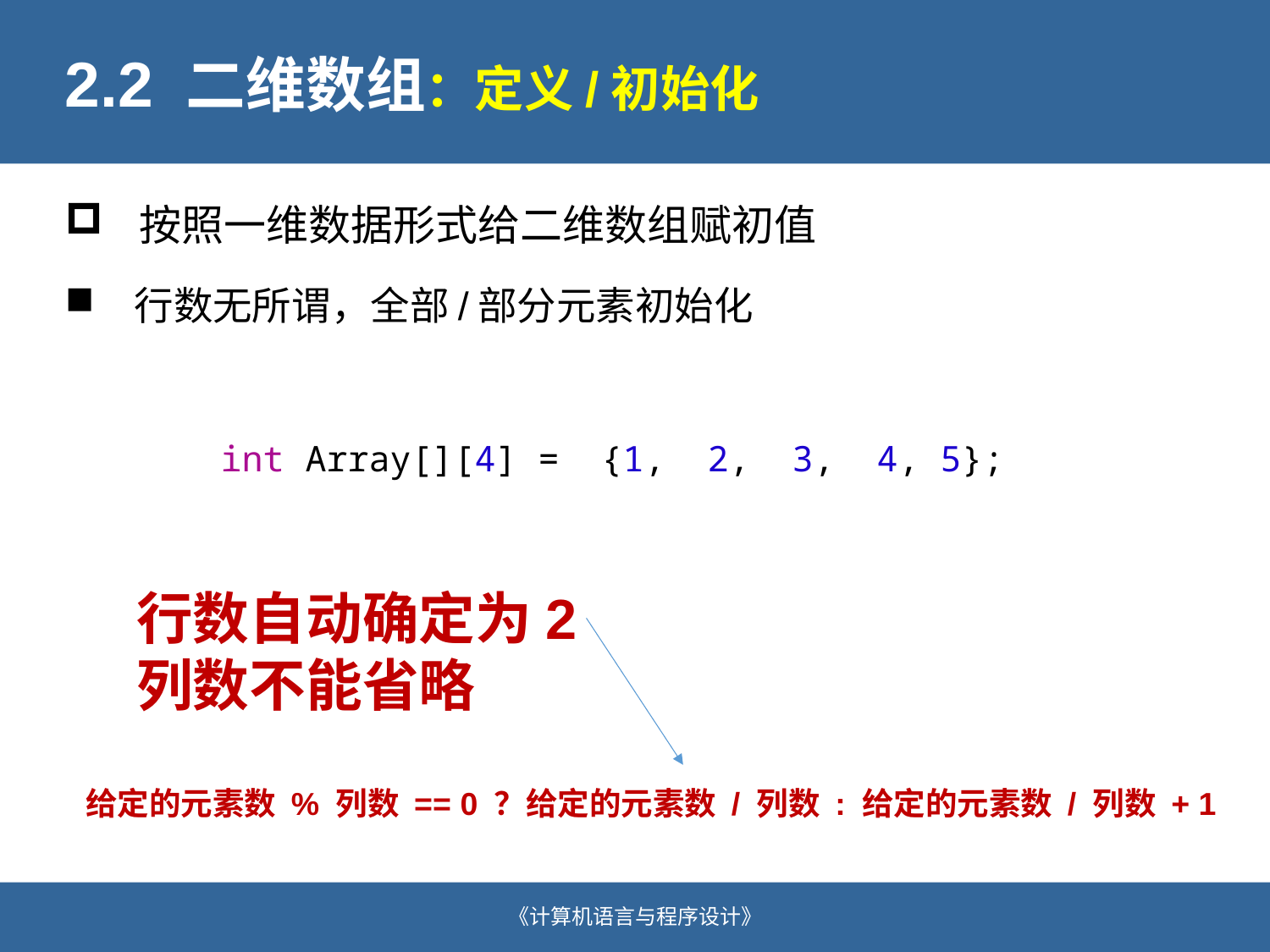

# 2.2 二维数组：定义/初始化
按照一维数据形式给二维数组赋初值

行数无所谓，全部/部分元素初始化
int Array[][4] =  {1,  2,  3,  4, 5};
行数自动确定为2
列数不能省略
给定的元素数 % 列数 == 0 ？给定的元素数 / 列数 : 给定的元素数 / 列数 + 1

《计算机语言与程序设计》
49